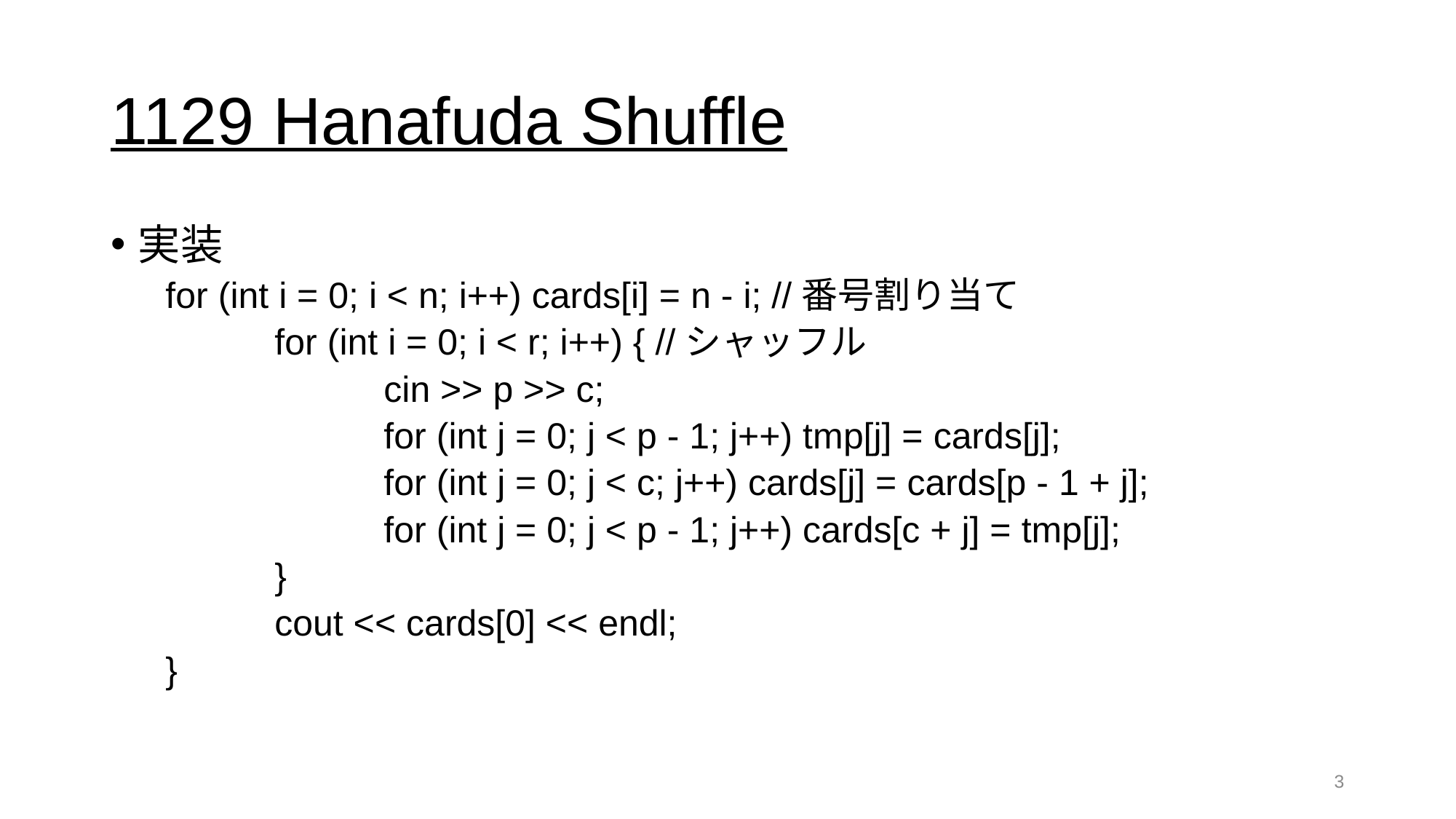

# 1129 Hanafuda Shuffle
実装
for (int i = 0; i < n; i++) cards[i] = n - i; //番号割り当て
	for (int i = 0; i < r; i++) { //シャッフル
		cin >> p >> c;
		for (int j = 0; j < p - 1; j++) tmp[j] = cards[j];
		for (int j = 0; j < c; j++) cards[j] = cards[p - 1 + j];
		for (int j = 0; j < p - 1; j++) cards[c + j] = tmp[j];
	}
	cout << cards[0] << endl;
}
3